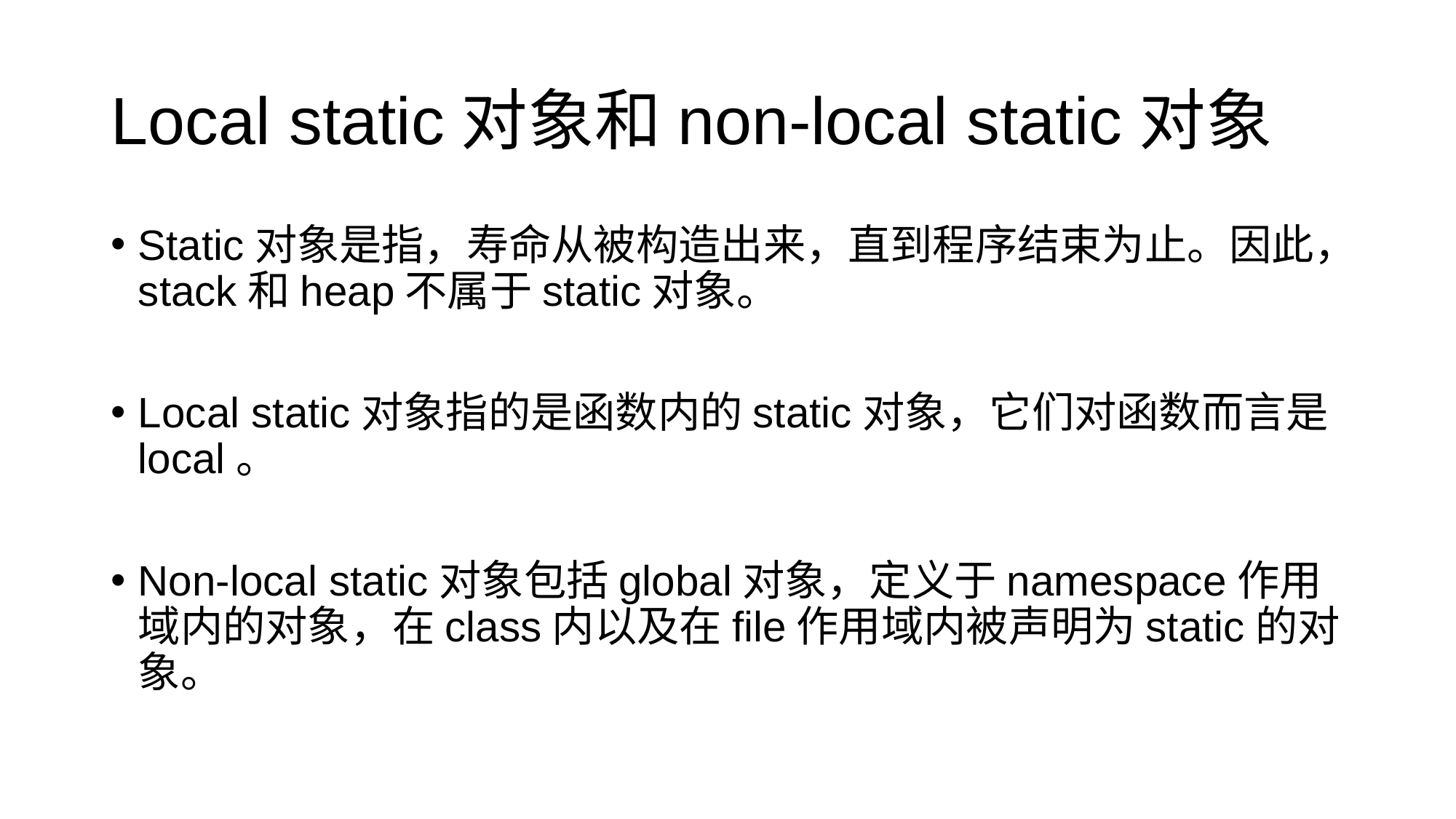

# Local static对象和non-local static对象
Static对象是指，寿命从被构造出来，直到程序结束为止。因此，stack和heap不属于static对象。

Local static对象指的是函数内的static对象，它们对函数而言是local。

Non-local static对象包括global对象，定义于namespace作用域内的对象，在class内以及在file作用域内被声明为static的对象。